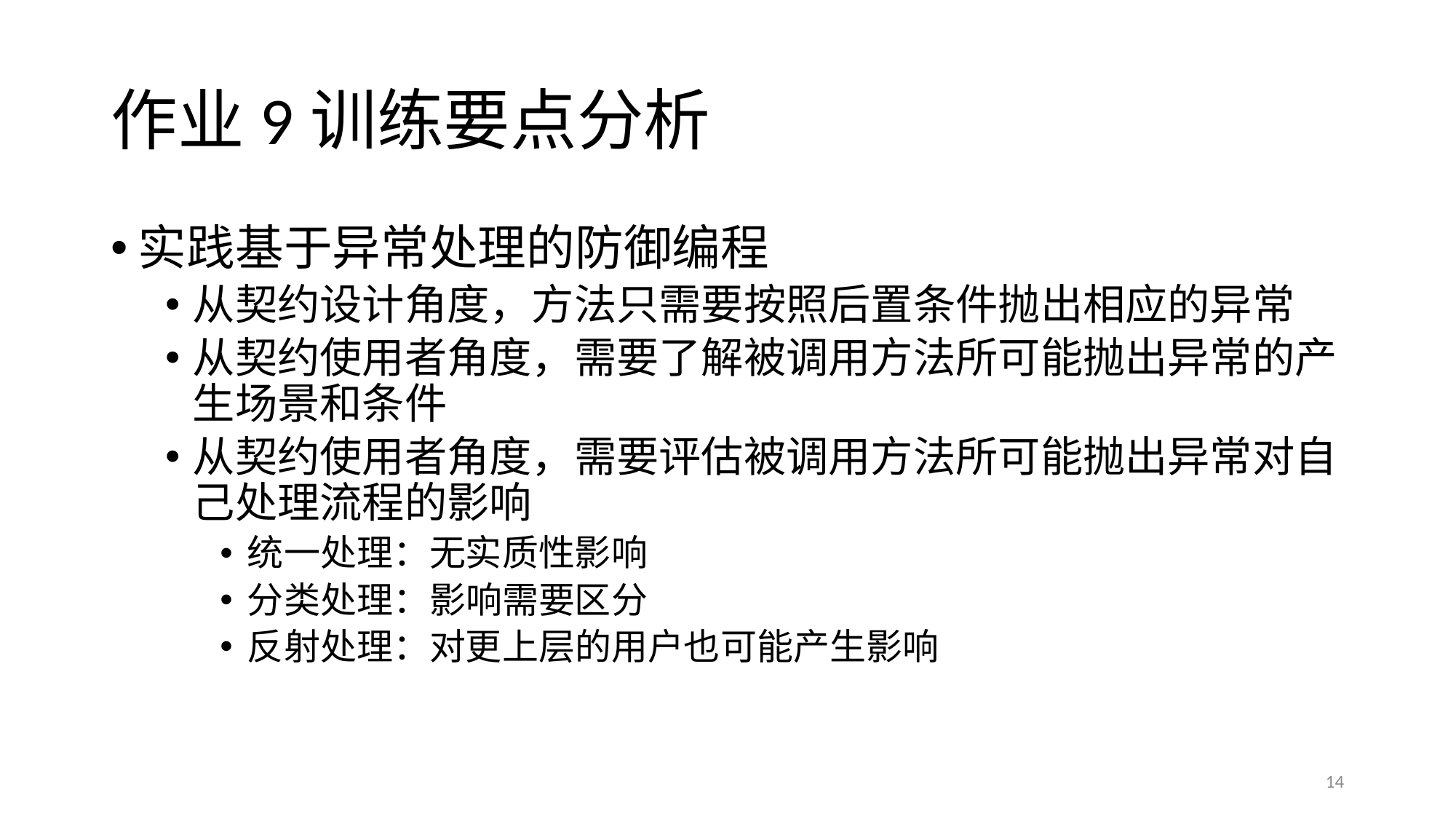

# 作业9训练要点分析
实践基于异常处理的防御编程
从契约设计角度，方法只需要按照后置条件抛出相应的异常
从契约使用者角度，需要了解被调用方法所可能抛出异常的产生场景和条件
从契约使用者角度，需要评估被调用方法所可能抛出异常对自己处理流程的影响
统一处理：无实质性影响
分类处理：影响需要区分
反射处理：对更上层的用户也可能产生影响
14